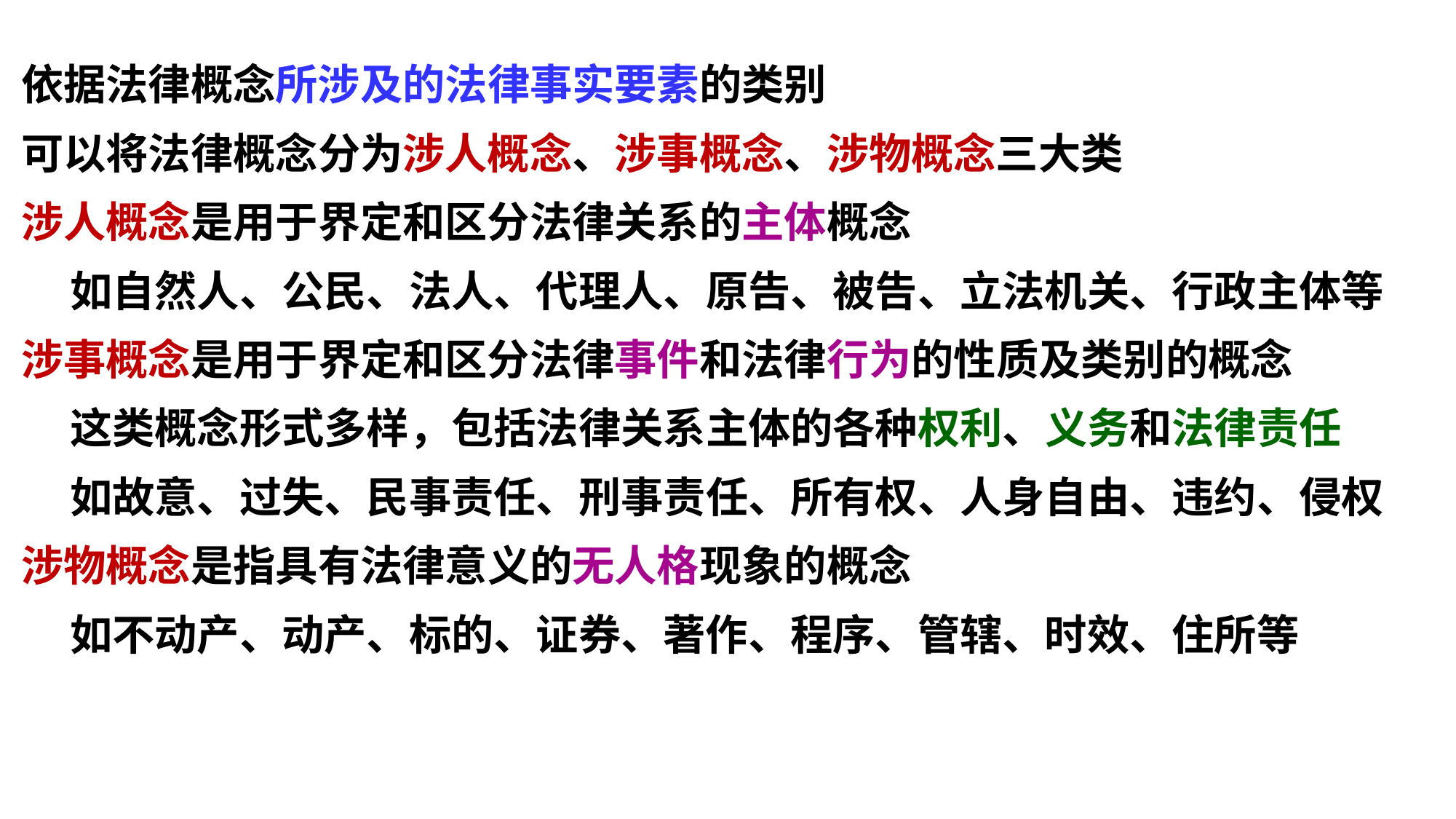

依据法律概念所涉及的法律事实要素的类别
可以将法律概念分为涉人概念、涉事概念、涉物概念三大类
涉人概念是用于界定和区分法律关系的主体概念
    如自然人、公民、法人、代理人、原告、被告、立法机关、行政主体等
涉事概念是用于界定和区分法律事件和法律行为的性质及类别的概念
    这类概念形式多样，包括法律关系主体的各种权利、义务和法律责任
    如故意、过失、民事责任、刑事责任、所有权、人身自由、违约、侵权
涉物概念是指具有法律意义的无人格现象的概念
    如不动产、动产、标的、证券、著作、程序、管辖、时效、住所等